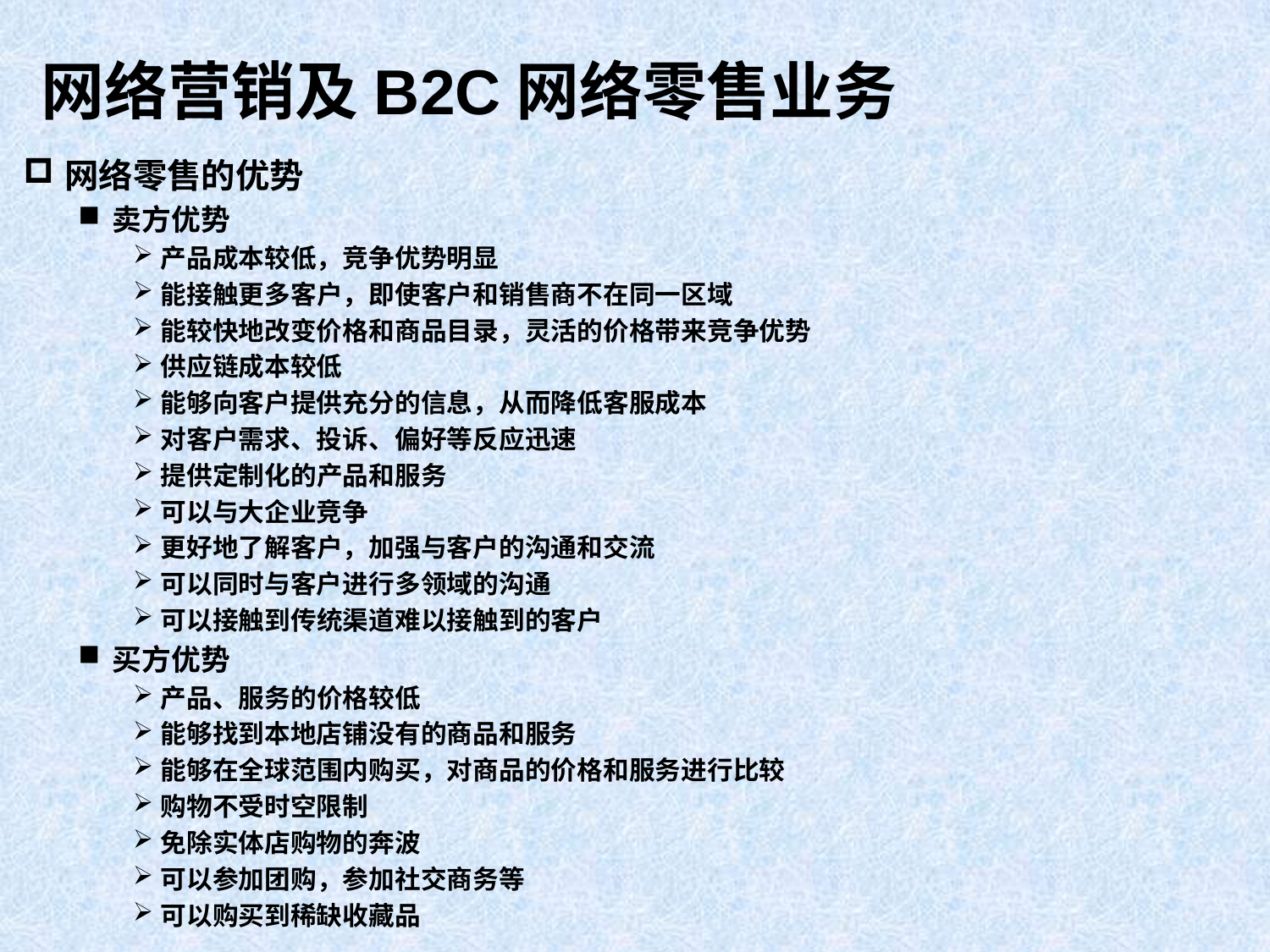

# 网络营销及B2C网络零售业务
网络零售的优势
卖方优势
产品成本较低，竞争优势明显
能接触更多客户，即使客户和销售商不在同一区域
能较快地改变价格和商品目录，灵活的价格带来竞争优势
供应链成本较低
能够向客户提供充分的信息，从而降低客服成本
对客户需求、投诉、偏好等反应迅速
提供定制化的产品和服务
可以与大企业竞争
更好地了解客户，加强与客户的沟通和交流
可以同时与客户进行多领域的沟通
可以接触到传统渠道难以接触到的客户
买方优势
产品、服务的价格较低
能够找到本地店铺没有的商品和服务
能够在全球范围内购买，对商品的价格和服务进行比较
购物不受时空限制
免除实体店购物的奔波
可以参加团购，参加社交商务等
可以购买到稀缺收藏品